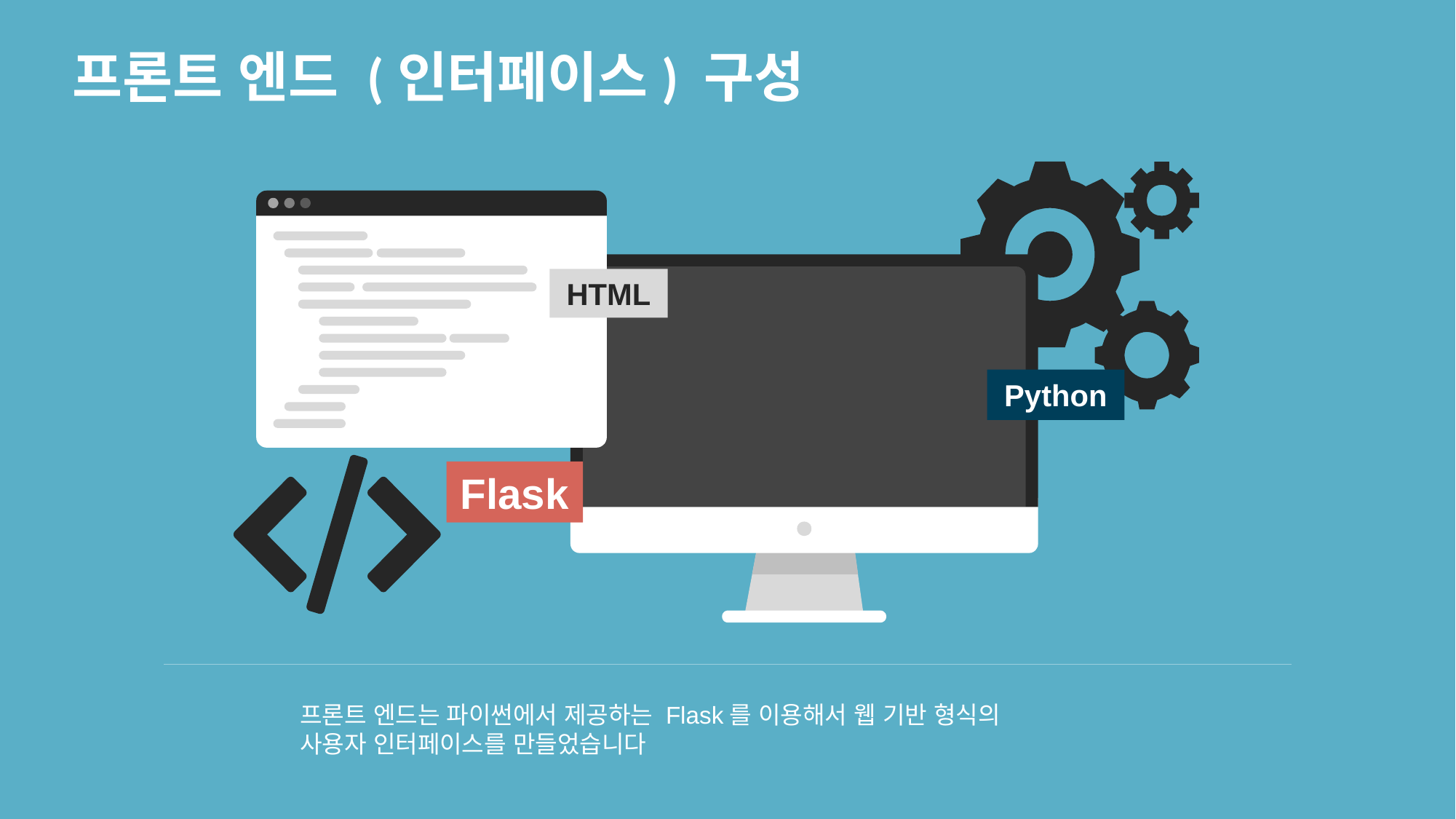

# 프론트 엔드 (인터페이스) 구성

HTML
Python

Flask
프론트 엔드는 파이썬에서 제공하는 Flask를 이용해서 웹 기반 형식의
사용자 인터페이스를 만들었습니다